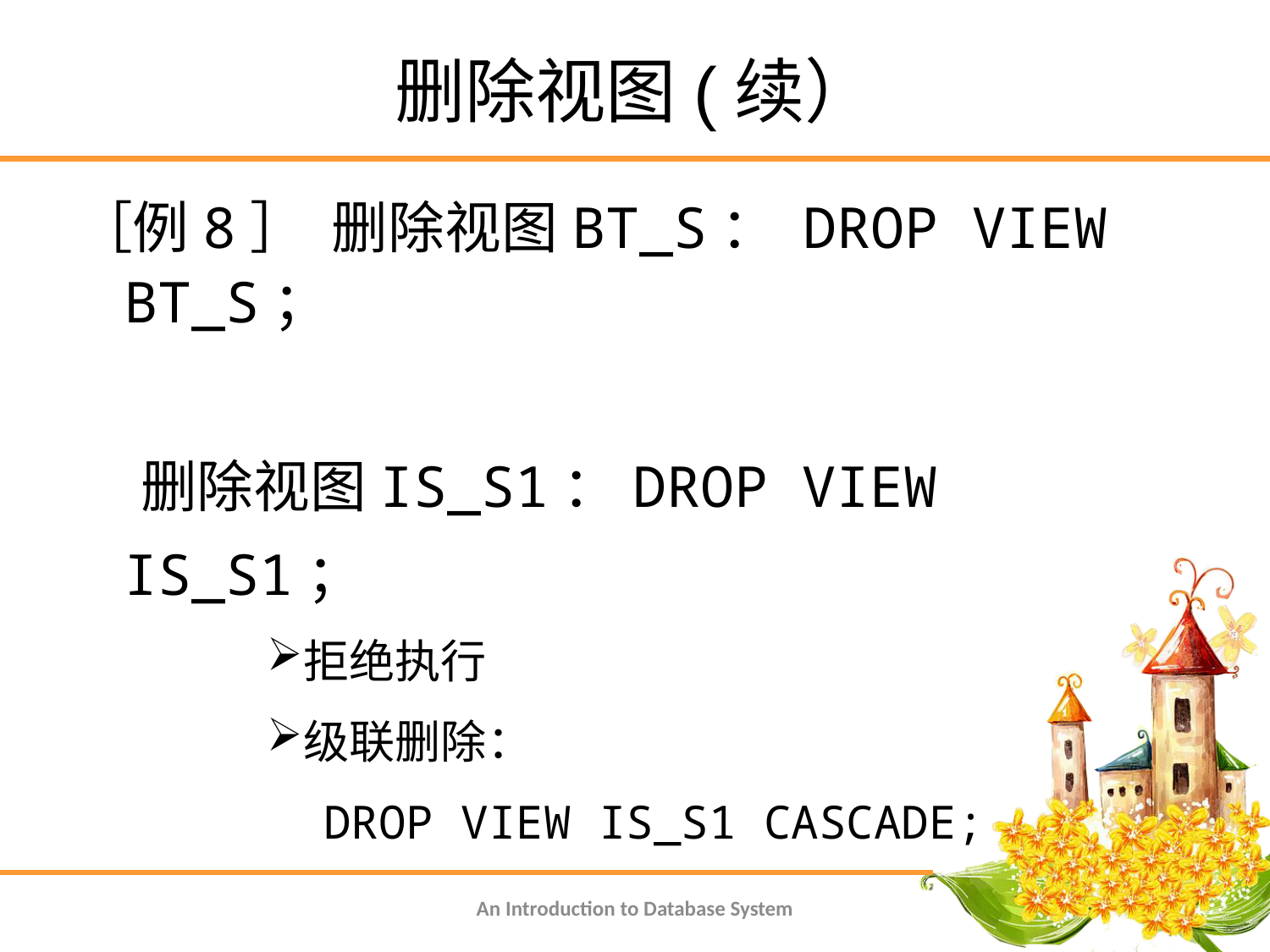

# 删除视图(续）
［例8］  删除视图BT_S： DROP VIEW BT_S；

    删除视图IS_S1：DROP VIEW IS_S1；
拒绝执行
级联删除：
         DROP VIEW IS_S1 CASCADE;
An Introduction to Database System